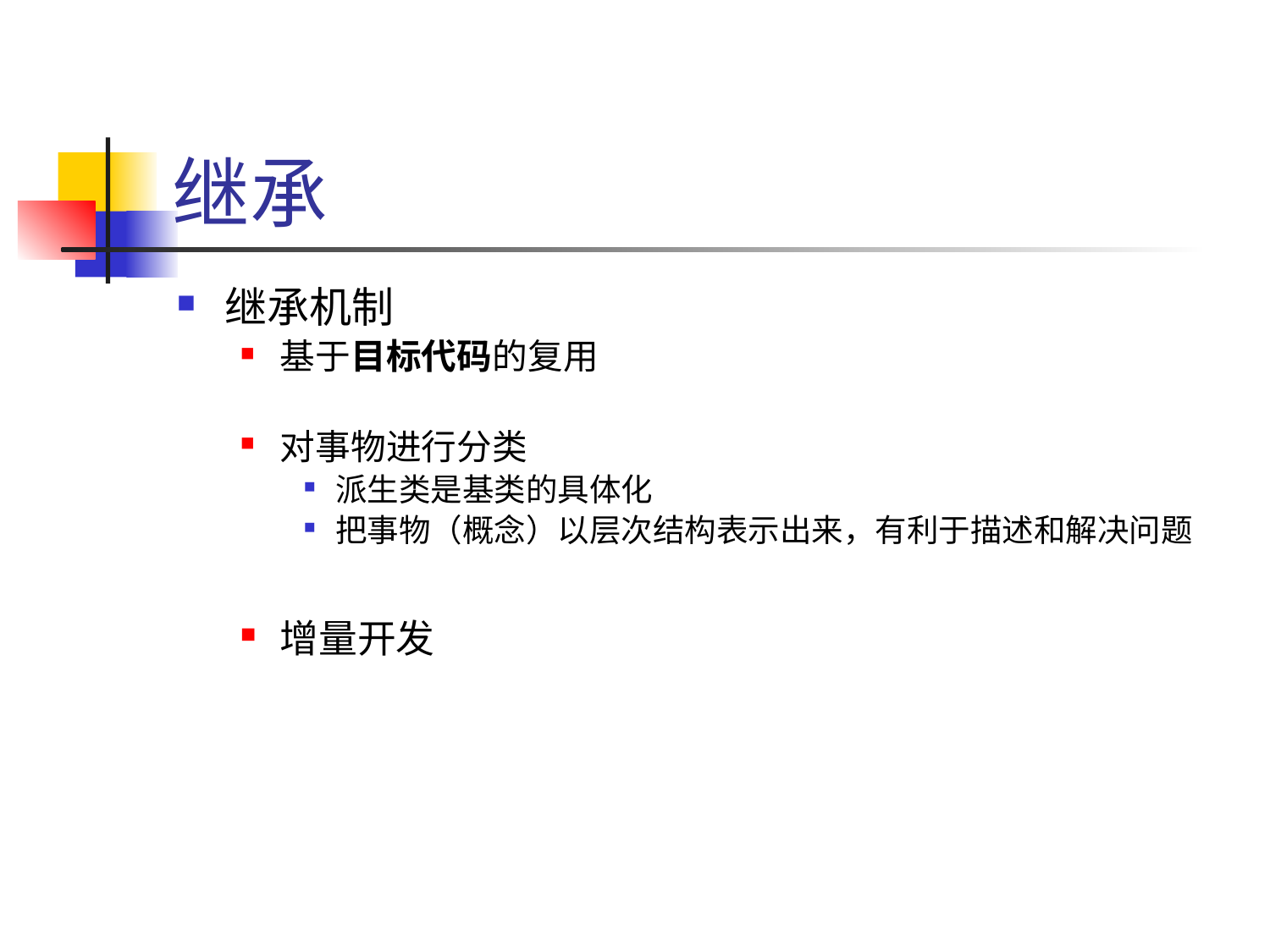

# 继承
继承机制
基于目标代码的复用

对事物进行分类
派生类是基类的具体化
把事物（概念）以层次结构表示出来，有利于描述和解决问题

增量开发